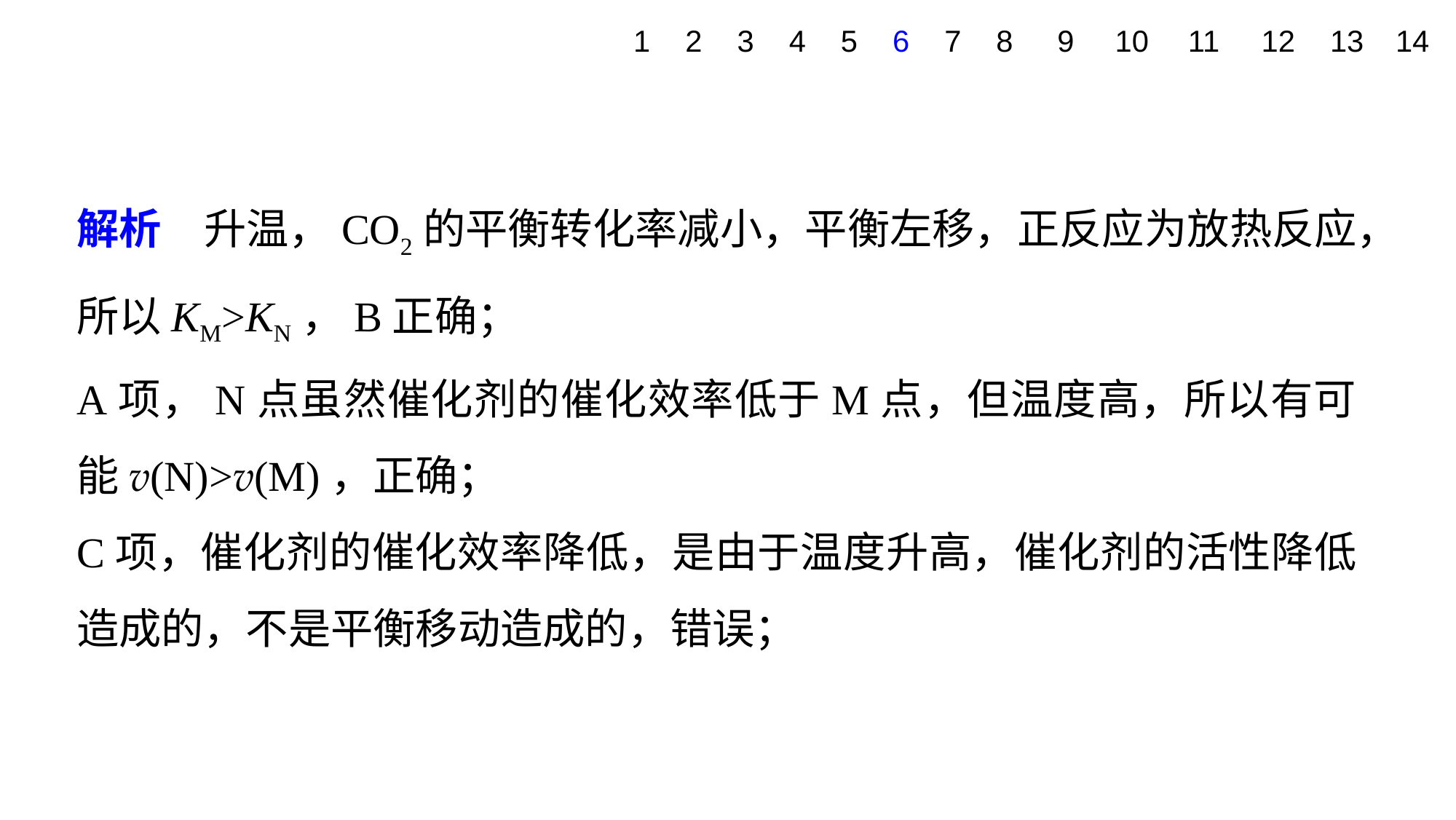

1
2
3
4
5
6
7
8
9
10
11
12
13
14
解析　升温，CO2的平衡转化率减小，平衡左移，正反应为放热反应，所以KM>KN，B正确；
A项，N点虽然催化剂的催化效率低于M点，但温度高，所以有可能v(N)>v(M)，正确；
C项，催化剂的催化效率降低，是由于温度升高，催化剂的活性降低造成的，不是平衡移动造成的，错误；